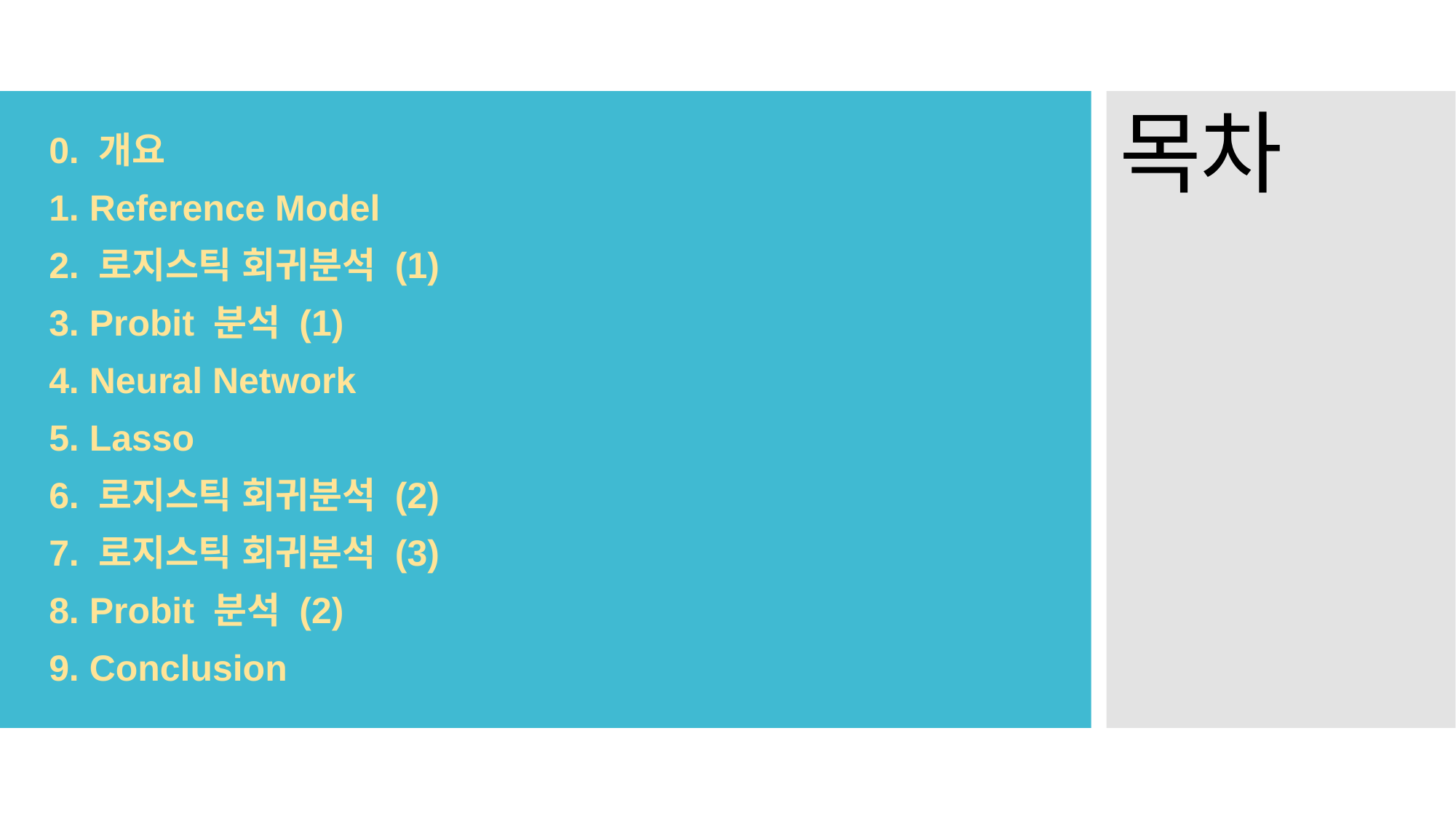

# 목차
0. 개요
1. Reference Model
2. 로지스틱 회귀분석 (1)
3. Probit 분석 (1)
4. Neural Network
5. Lasso
6. 로지스틱 회귀분석 (2)
7. 로지스틱 회귀분석 (3)
8. Probit 분석 (2)
9. Conclusion